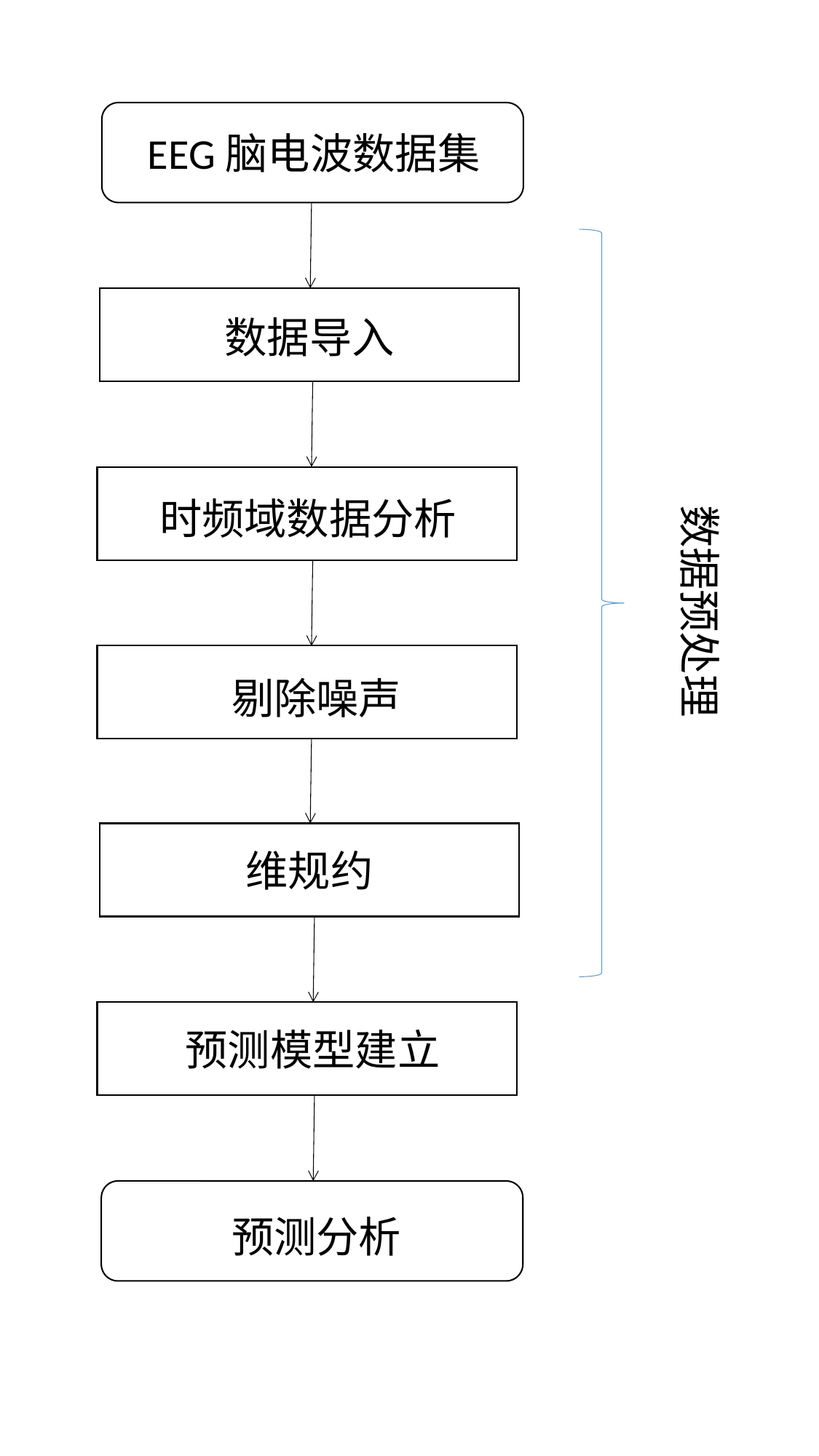

EEG脑电波数据集

数据导入

时频域数据分析
数据预处理

剔除噪声

维规约

预测模型建立

预测分析